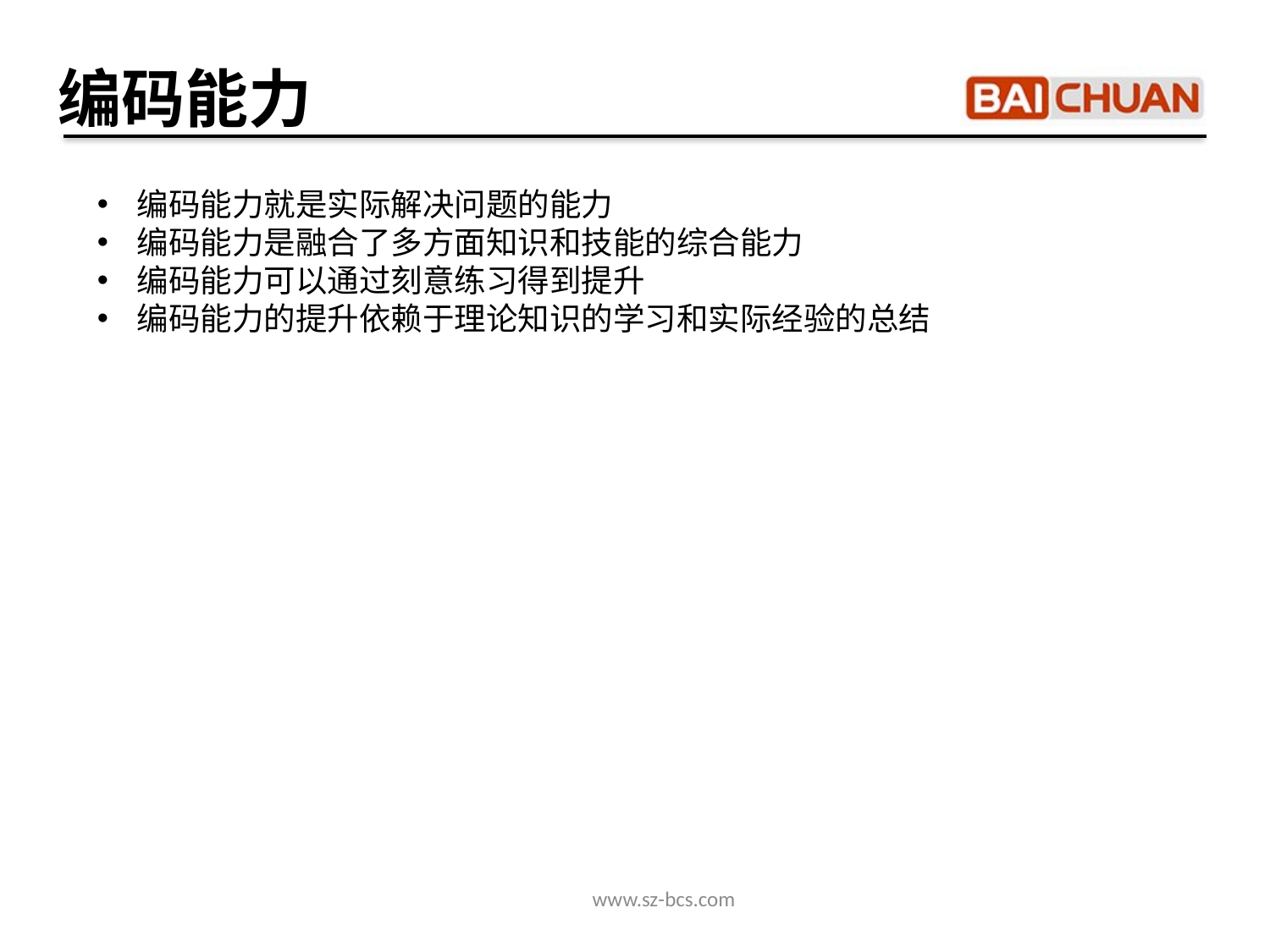

编码能力
编码能力就是实际解决问题的能力
编码能力是融合了多方面知识和技能的综合能力
编码能力可以通过刻意练习得到提升
编码能力的提升依赖于理论知识的学习和实际经验的总结
www.sz-bcs.com